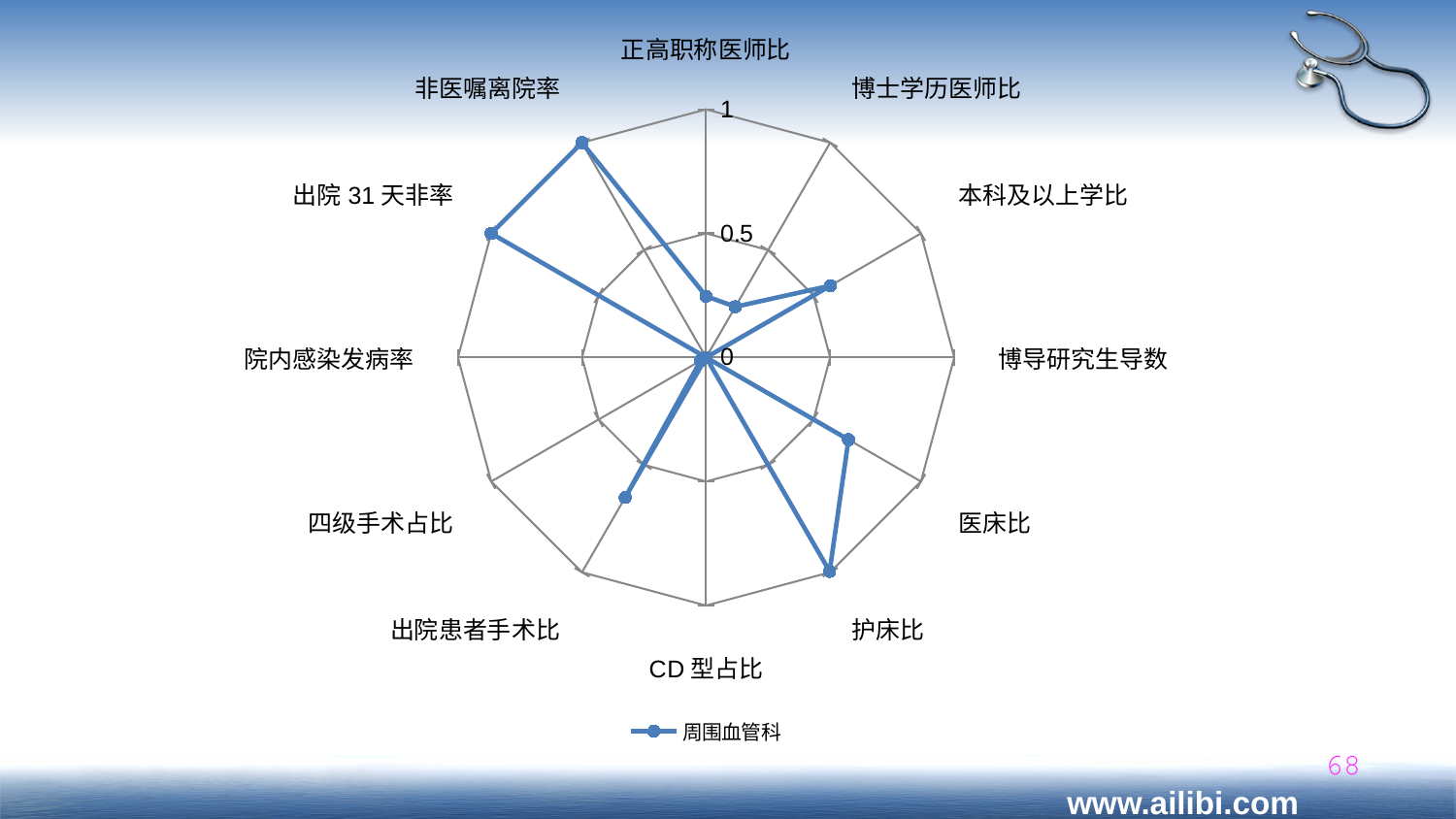

### Chart

| Category | 周围血管科 |
|---|---|
| 正高职称医师比 | 0.246887966804979 |
| 博士学历医师比 | 0.236111111111111 |
| 本科及以上学比 | 0.578947368421053 |
| 博导研究生导数 | 0.0 |
| 医床比 | 0.662790697674419 |
| 护床比 | 0.995943596677613 |
| CD型占比 | 0.0 |
| 出院患者手术比 | 0.651859926420493 |
| 四级手术占比 | 0.0257126681414538 |
| 院内感染发病率 | 0.0 |
| 出院31天非率 | 1.0 |
| 非医嘱离院率 | 1.0 |
68